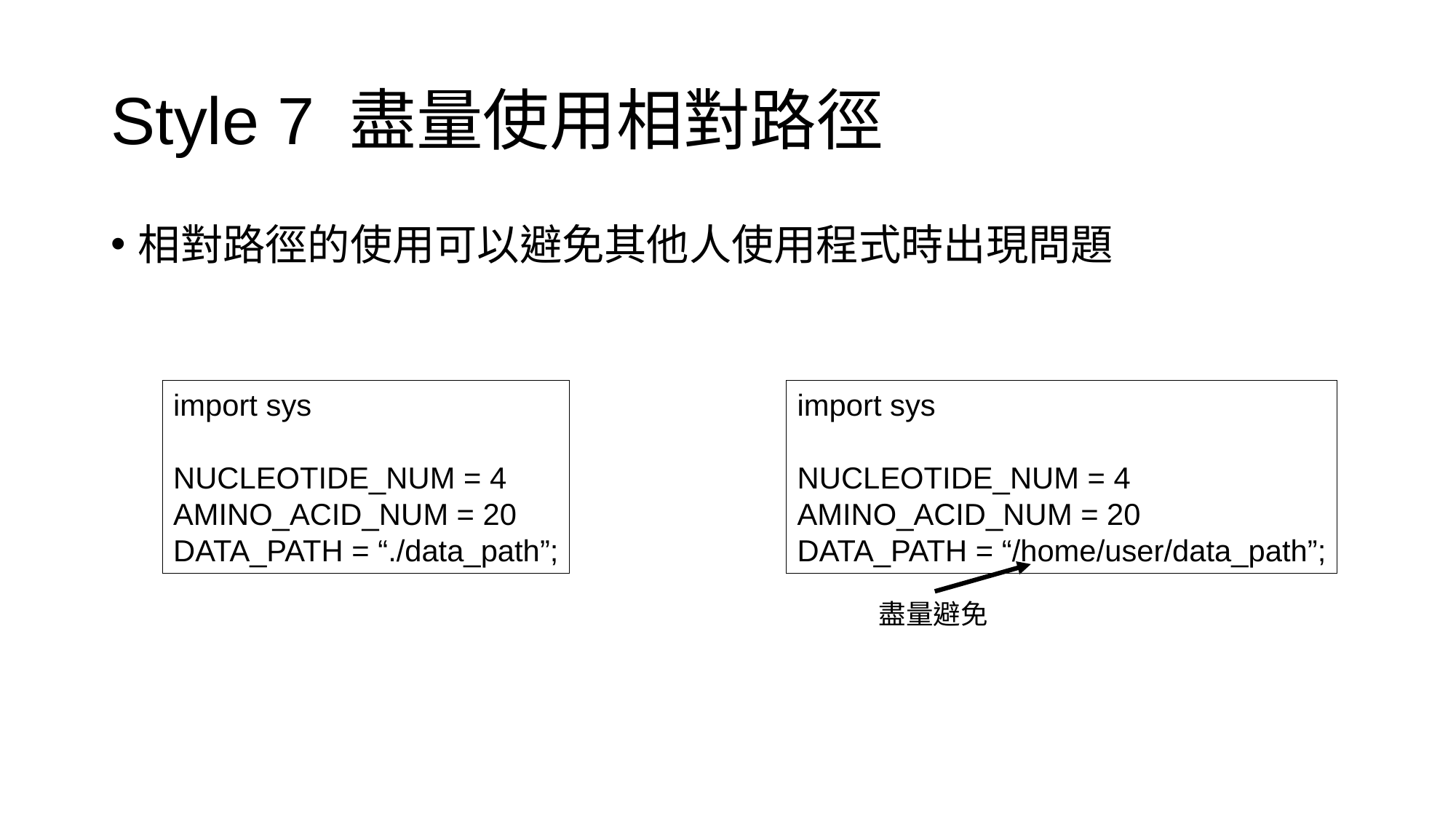

# Style 7 盡量使用相對路徑
相對路徑的使用可以避免其他人使用程式時出現問題
import sys

NUCLEOTIDE_NUM = 4
AMINO_ACID_NUM = 20
DATA_PATH = “./data_path”;
import sys

NUCLEOTIDE_NUM = 4
AMINO_ACID_NUM = 20
DATA_PATH = “/home/user/data_path”;
盡量避免